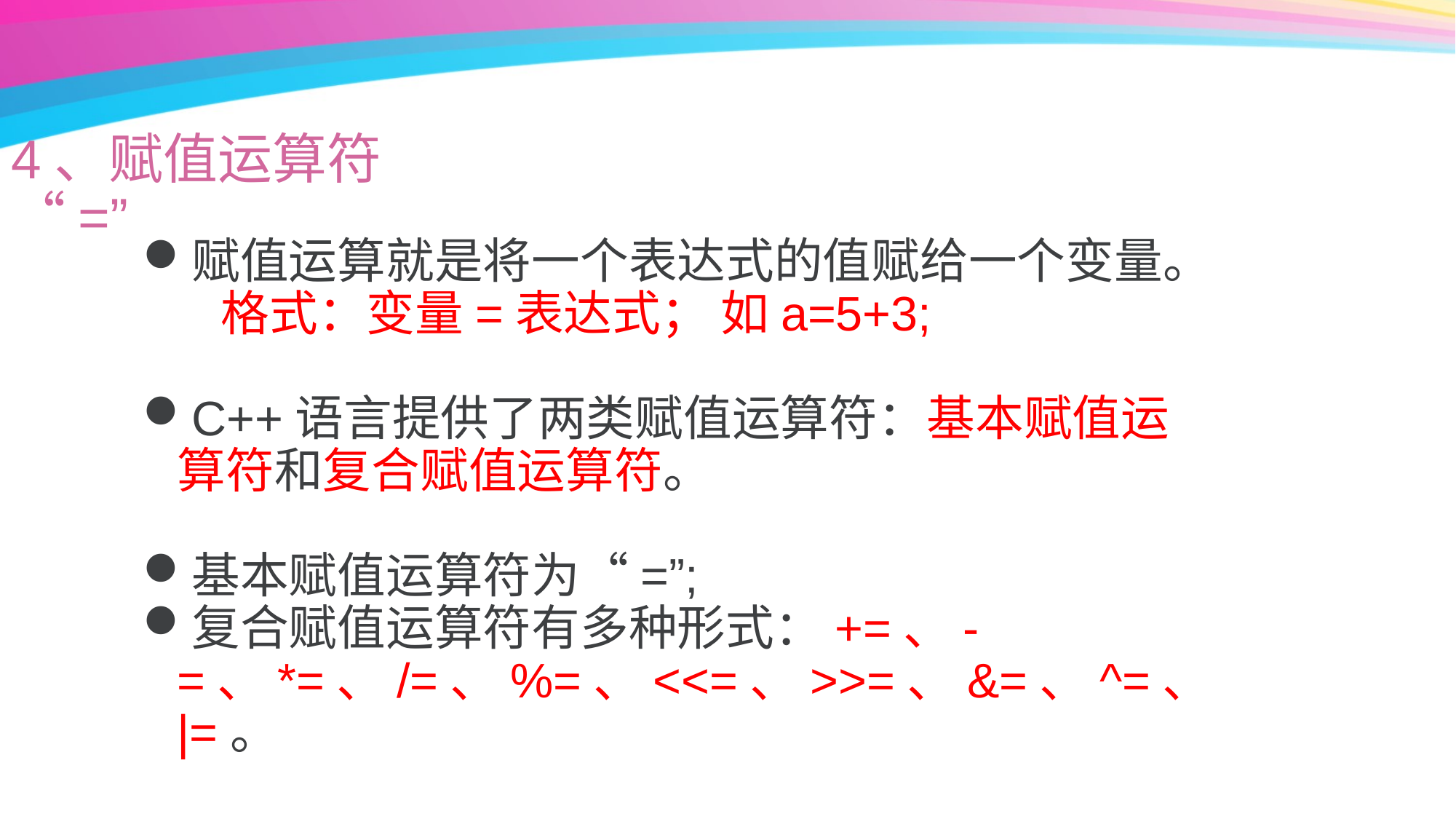

4、赋值运算符“=”
赋值运算就是将一个表达式的值赋给一个变量。     格式：变量=表达式； 如a=5+3;

C++语言提供了两类赋值运算符：基本赋值运算符和复合赋值运算符。

基本赋值运算符为“=”;
复合赋值运算符有多种形式：+=、-=、*=、/=、%=、<<=、>>=、&=、^=、|=。